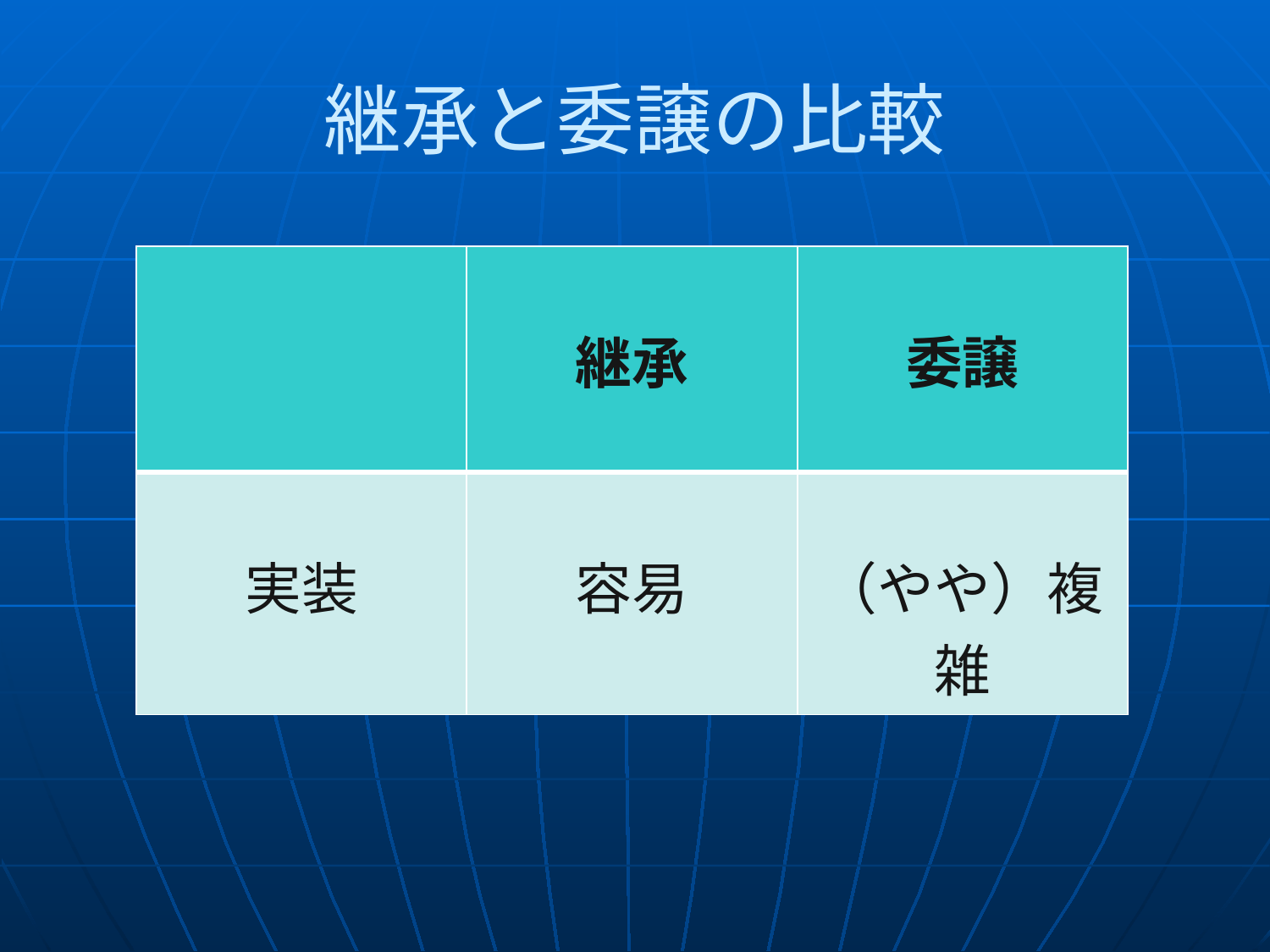

# 継承と委譲の比較
|  | 継承 | 委譲 |
| --- | --- | --- |
| 実装 | 容易 | （やや）複雑 |